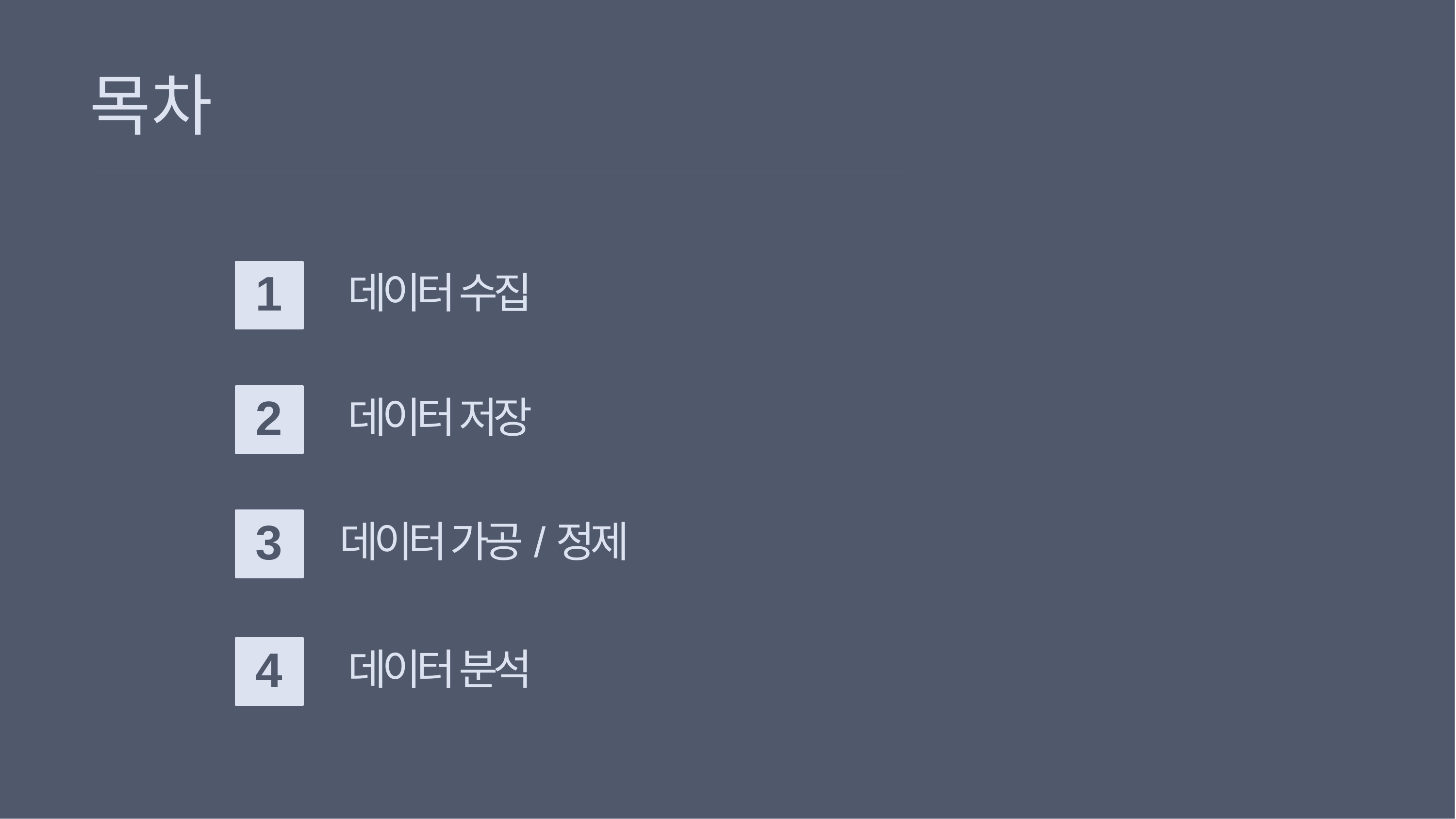

목차
1

데이터 수집
2

데이터 저장
3

데이터 가공/정제
4

데이터 분석